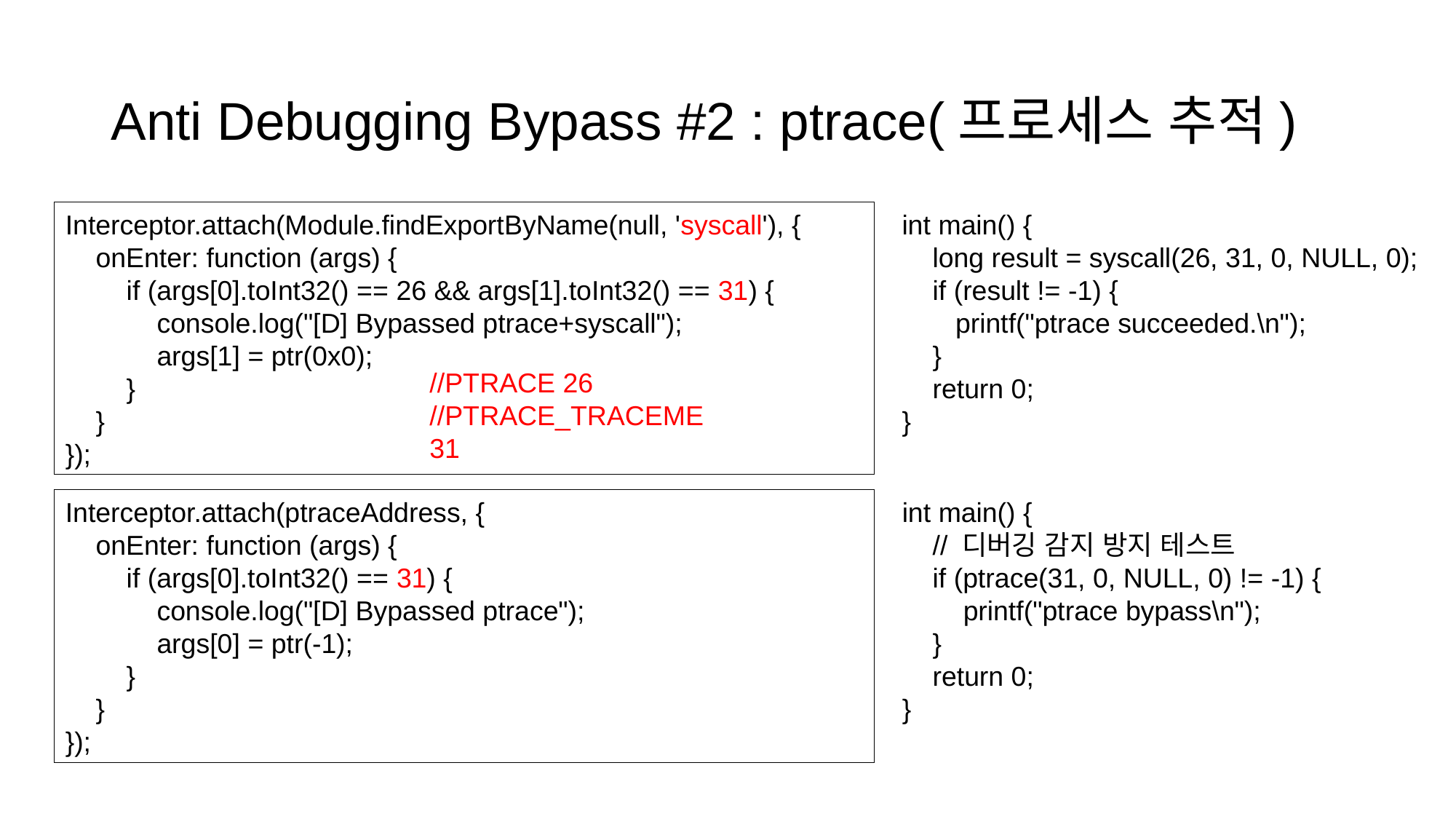

# Anti Debugging Bypass #2 : ptrace(프로세스 추적)
Interceptor.attach(Module.findExportByName(null, 'syscall'), {
    onEnter: function (args) {
        if (args[0].toInt32() == 26 && args[1].toInt32() == 31) {
            console.log("[D] Bypassed ptrace+syscall");
            args[1] = ptr(0x0);
        }
    }
});
int main() {
    long result = syscall(26, 31, 0, NULL, 0);
    if (result != -1) {
       printf("ptrace succeeded.\n");
    }
    return 0;
}
//PTRACE 26
//PTRACE_TRACEME 31
Interceptor.attach(ptraceAddress, {
    onEnter: function (args) {
        if (args[0].toInt32() == 31) {
            console.log("[D] Bypassed ptrace");
            args[0] = ptr(-1);
        }
    }
});
int main() {
    // 디버깅 감지 방지 테스트
    if (ptrace(31, 0, NULL, 0) != -1) {
        printf("ptrace bypass\n");
    }
    return 0;
}